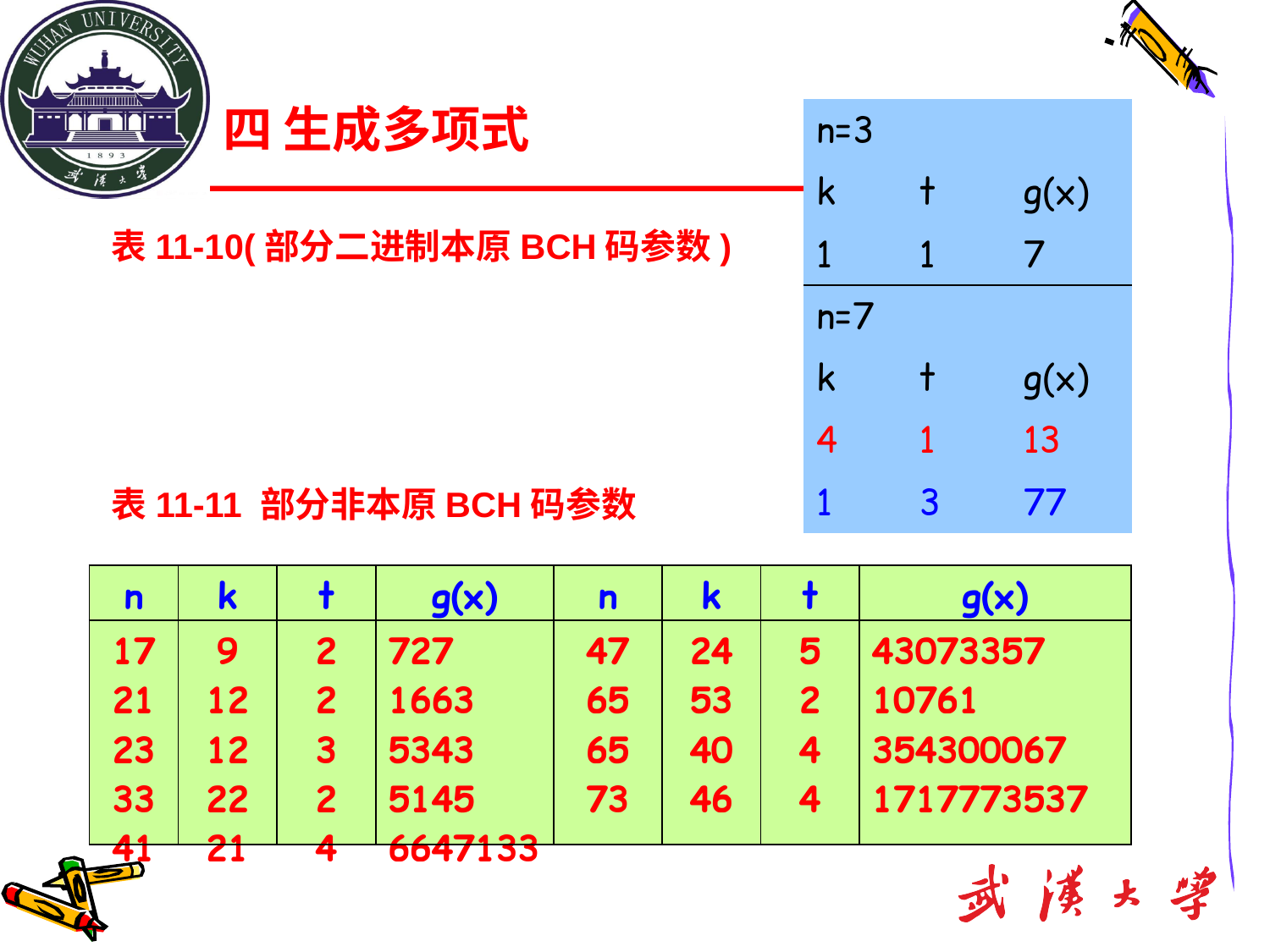

四 生成多项式
| n=3 |  |  |
| --- | --- | --- |
| k | t | g(x) |
| 1 | 1 | 7 |
| n=7 |  |  |
| k | t | g(x) |
| 4 | 1 | 13 |
| 1 | 3 | 77 |
表11-10(部分二进制本原BCH码参数)
表11-11 部分非本原BCH码参数
| n | k | t | g(x) | n | k | t | g(x) |
| --- | --- | --- | --- | --- | --- | --- | --- |
| 17 21 23 33 41 | 9 12 12 22 21 | 2 2 3 2 4 | 727 1663 5343 5145 6647133 | 47 65 65 73 | 24 53 40 46 | 5 2 4 4 | 43073357 10761 354300067 1717773537 |